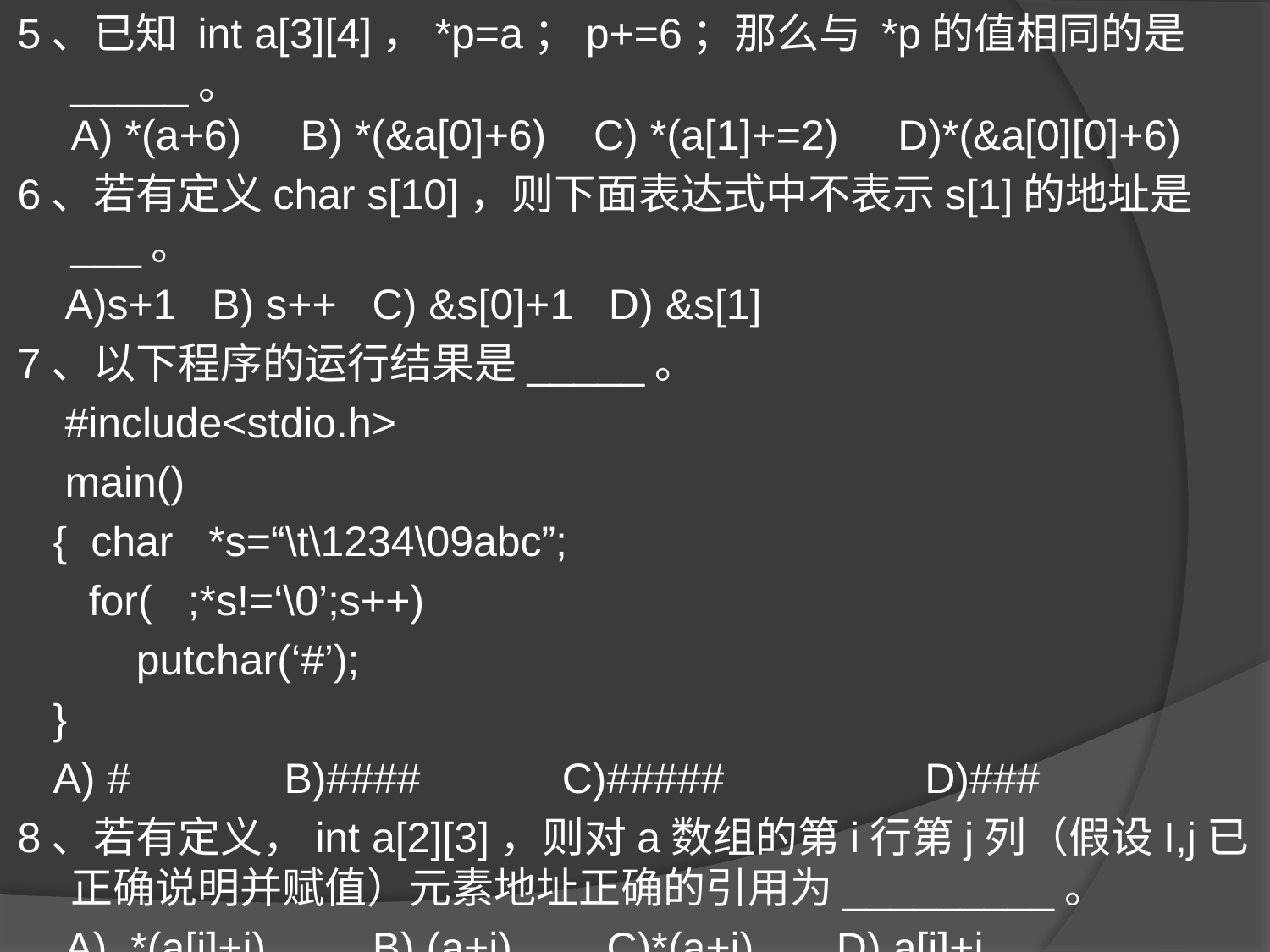

5、已知 int a[3][4]，*p=a；p+=6；那么与 *p的值相同的是_____。
A) *(a+6)     B) *(&a[0]+6)    C) *(a[1]+=2)     D)*(&a[0][0]+6)
6、若有定义char s[10]，则下面表达式中不表示s[1]的地址是___。
    A)s+1   B) s++   C) &s[0]+1   D) &s[1]
7、以下程序的运行结果是_____。
    #include<stdio.h>
    main()
   {  char   *s=“\t\1234\09abc”;
      for(   ;*s!=‘\0’;s++)
          putchar(‘#’);
   }
   A) #             B)####            C)#####                 D)###
8、若有定义，int a[2][3]，则对a数组的第i行第j列（假设I,j已正确说明并赋值）元素地址正确的引用为_________。
    A)  *(a[i]+j)         B) (a+i)        C)*(a+i)       D) a[i]+j